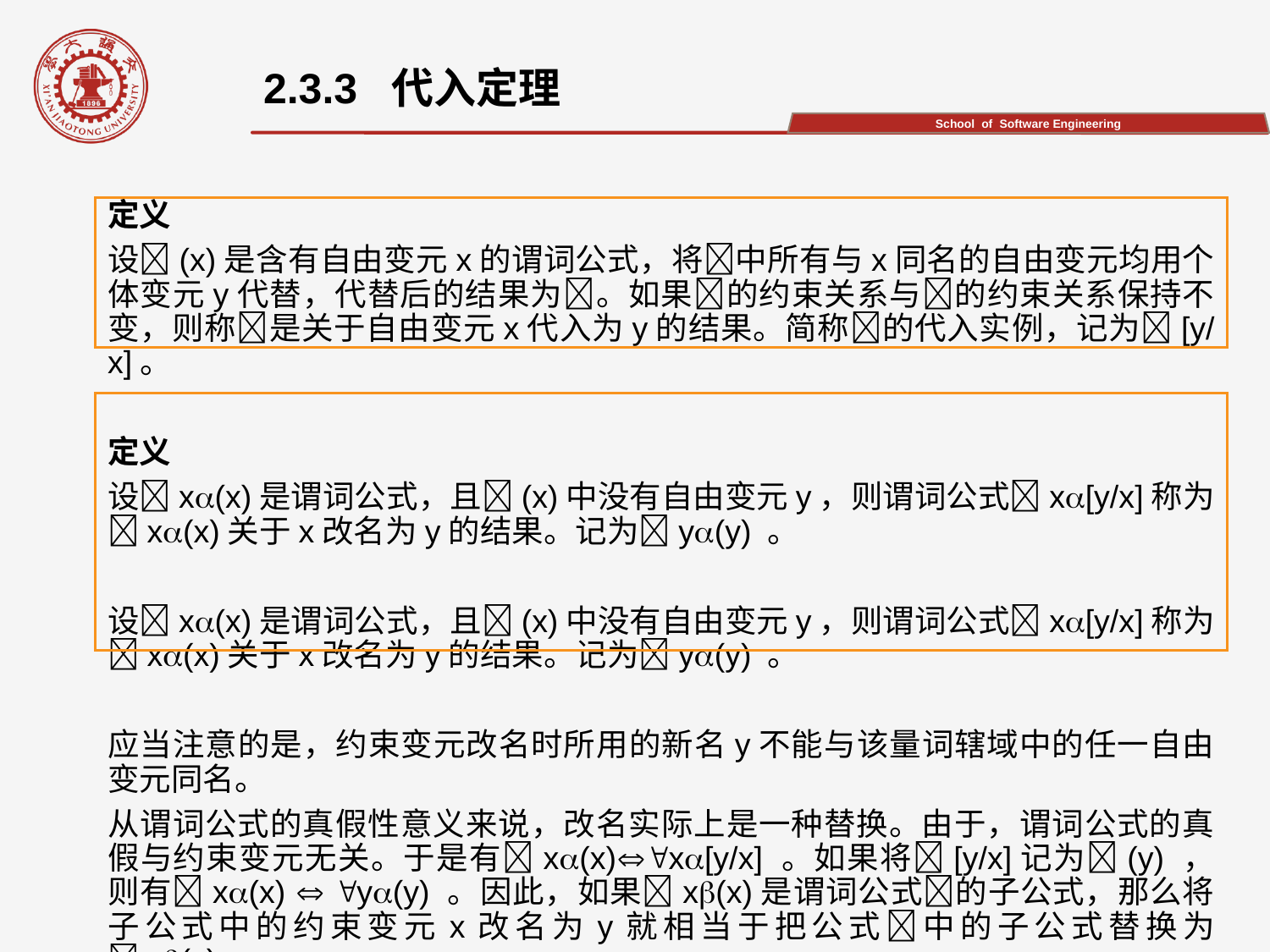

2.3.3  代入定理

定义
设α(x)是含有自由变元x的谓词公式，将α中所有与x同名的自由变元均用个体变元y代替，代替后的结果为β。如果β的约束关系与α的约束关系保持不变，则称β是关于自由变元x代入为y的结果。简称α的代入实例，记为α[y/x]。

定义
设∀xα(x)是谓词公式，且α(x)中没有自由变元y，则谓词公式∀xα[y/x]称为∀xα(x)关于x改名为y的结果。记为∀yα(y) 。

设∃xα(x)是谓词公式，且α(x)中没有自由变元y，则谓词公式∃xα[y/x]称为∃xα(x)关于x改名为y的结果。记为∃yα(y) 。

应当注意的是，约束变元改名时所用的新名y不能与该量词辖域中的任一自由变元同名。
从谓词公式的真假性意义来说，改名实际上是一种替换。由于，谓词公式的真假与约束变元无关。于是有∀xα(x)⇔∀xα[y/x] 。如果将α[y/x]记为α(y) ，则有∀xα(x) ⇔ ∀yα(y) 。因此，如果∀xβ(x)是谓词公式α的子公式，那么将子公式中的约束变元x改名为y就相当于把公式α中的子公式替换为∀yβ(y) 。